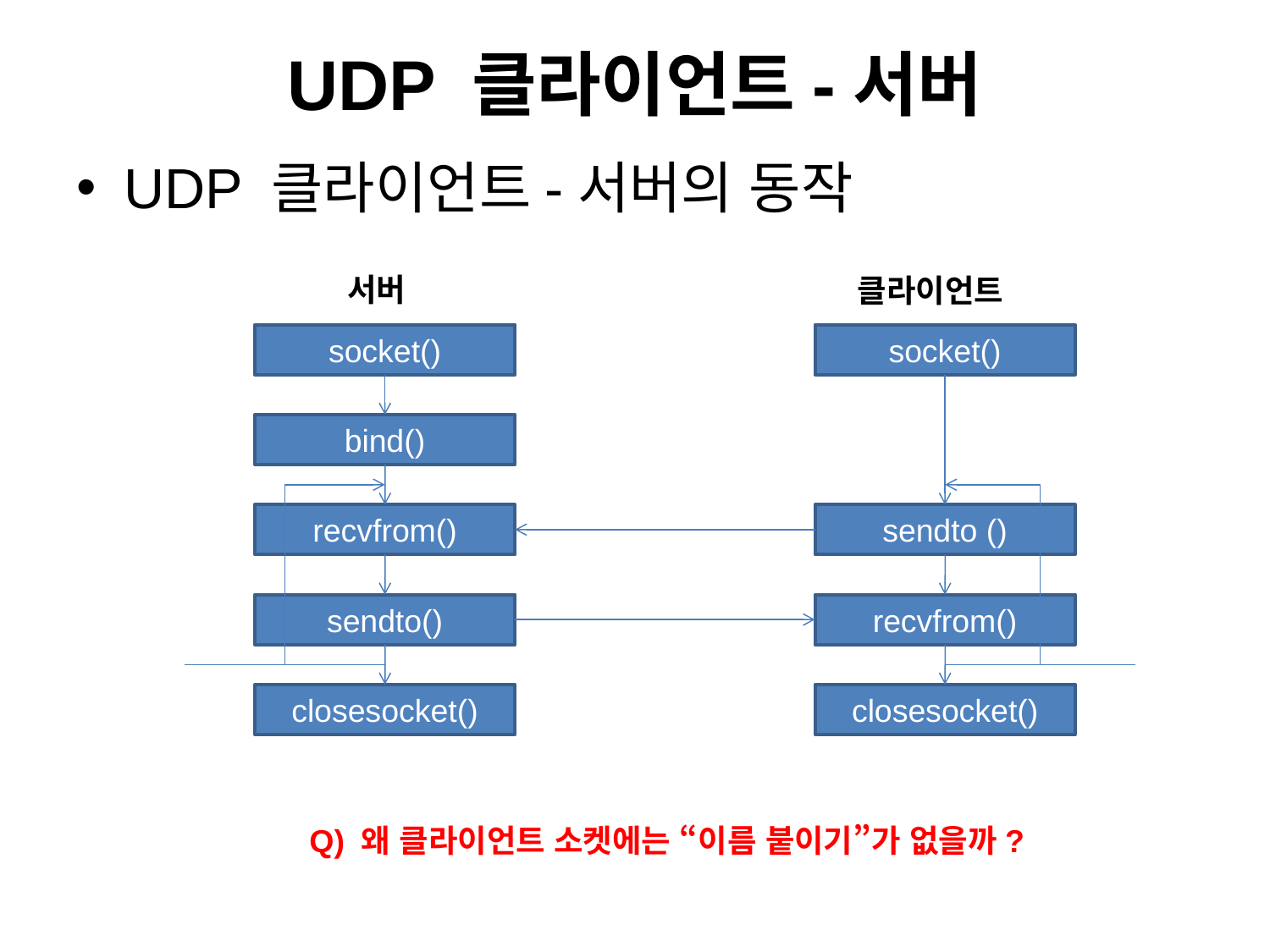

# UDP 클라이언트-서버
UDP 클라이언트-서버의 동작
서버
클라이언트
socket()
socket()
bind()
recvfrom()
sendto ()
sendto()
recvfrom()
closesocket()
closesocket()
Q) 왜 클라이언트 소켓에는 “이름 붙이기”가 없을까?